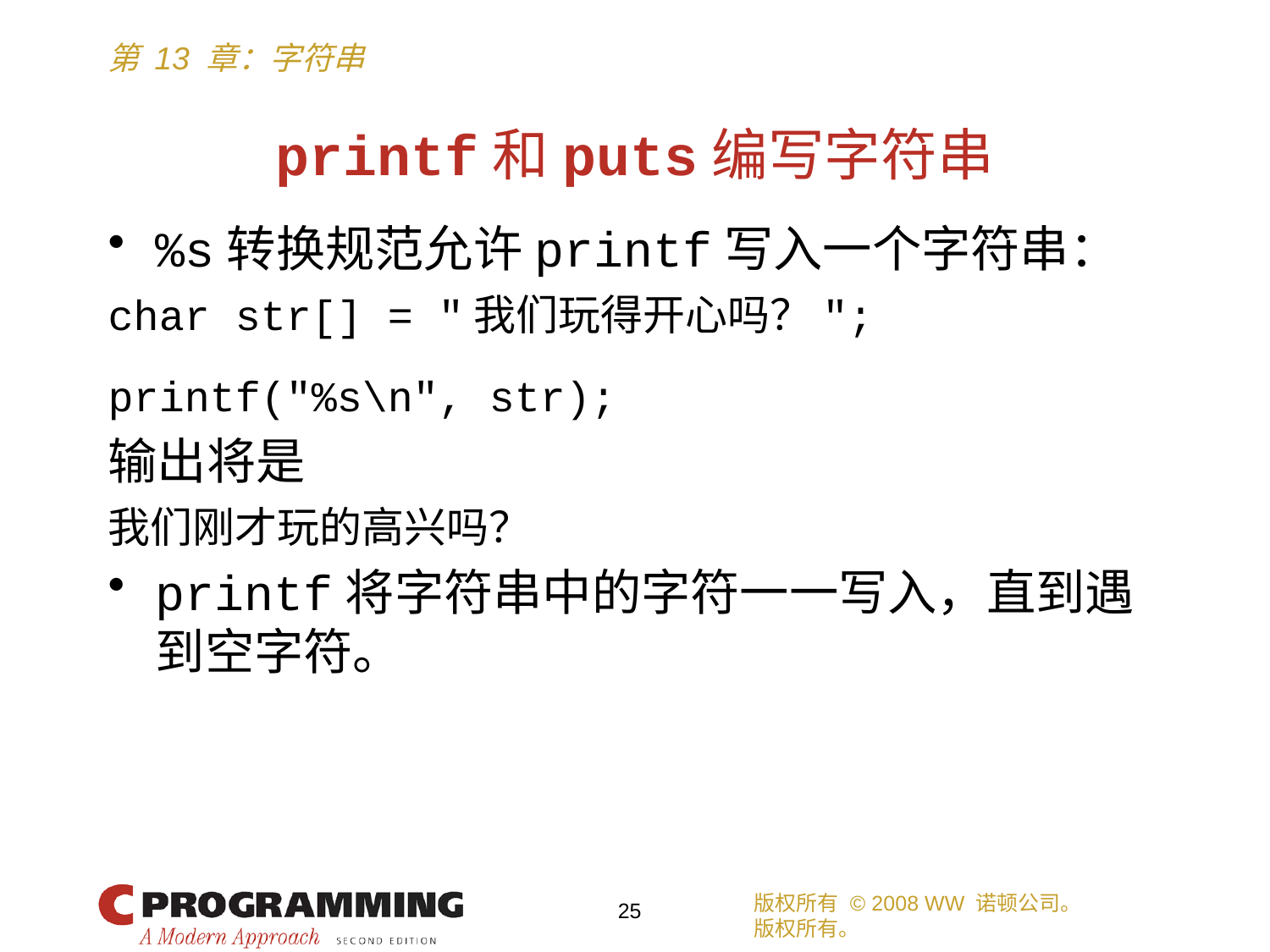

# printf和puts编写字符串
%s转换规范允许printf写入一个字符串：
char str[] = "我们玩得开心吗？";

printf("%s\n", str);
输出将是
我们刚才玩的高兴吗？
printf将字符串中的字符一一写入，直到遇到空字符。
版权所有 © 2008 WW 诺顿公司。
版权所有。
25